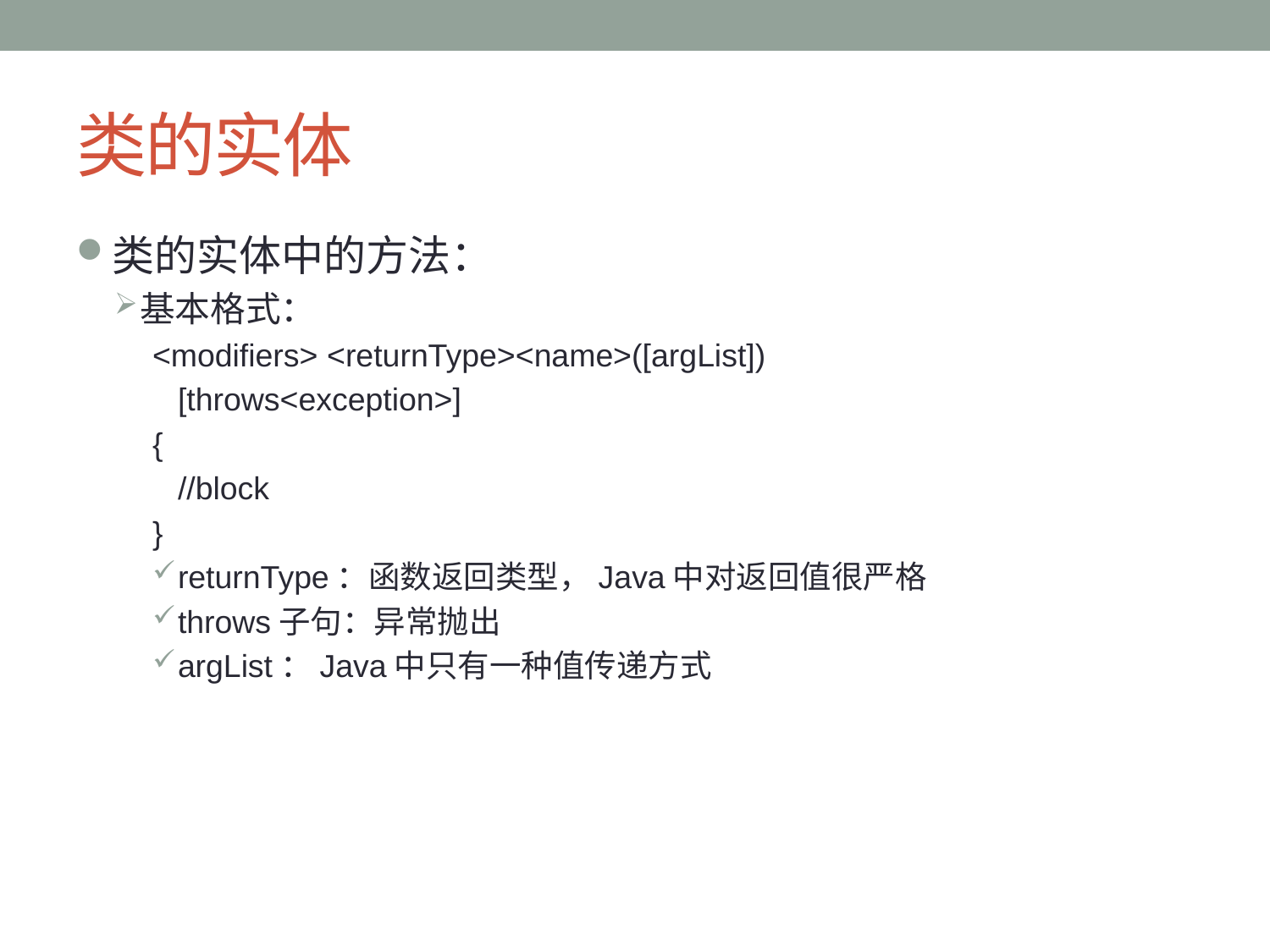

# 类的实体
类的实体中的方法：
基本格式：
<modifiers> <returnType><name>([argList])
	[throws<exception>]
{
	//block
}
returnType：函数返回类型，Java中对返回值很严格
throws子句：异常抛出
argList：Java中只有一种值传递方式